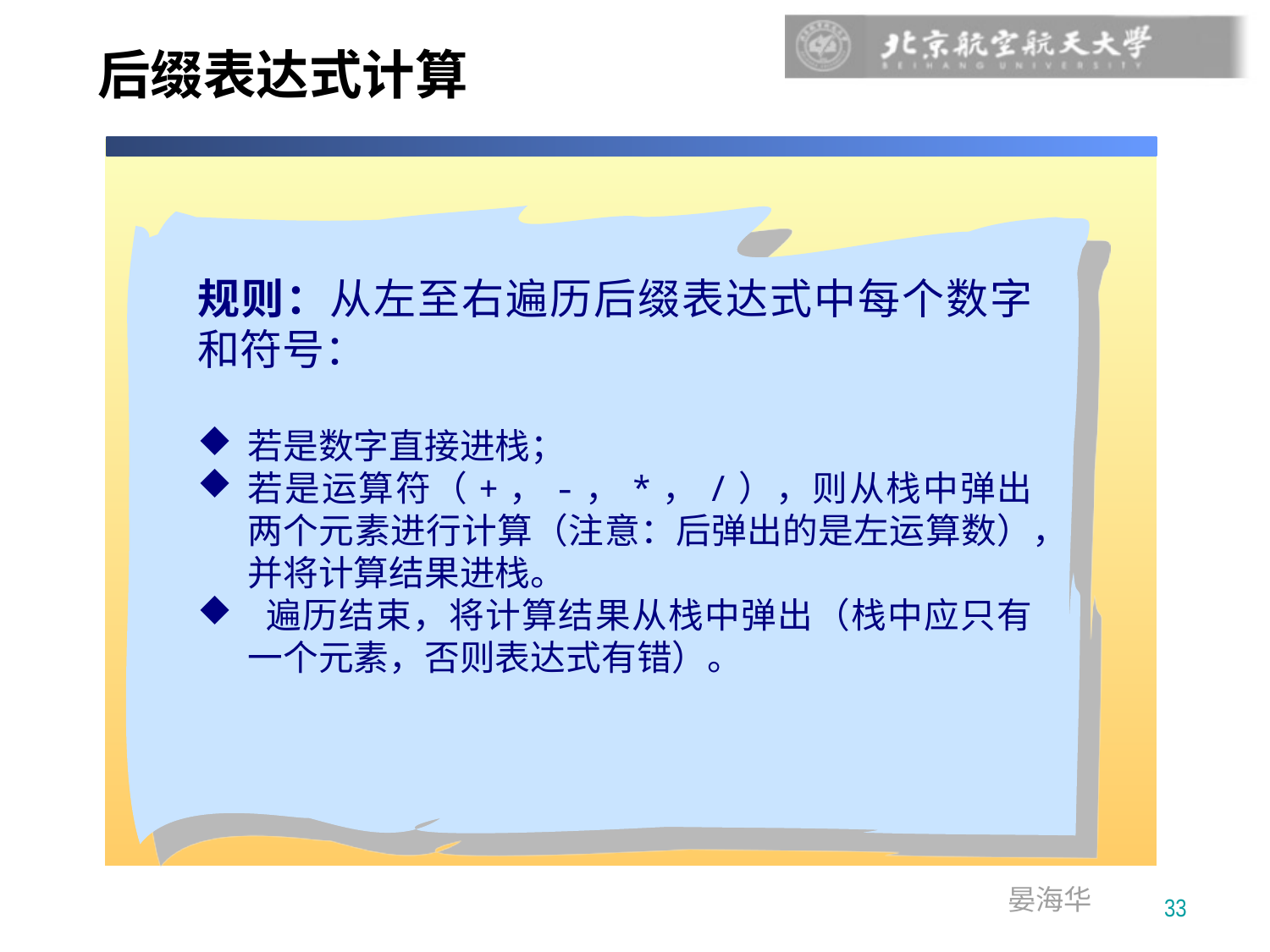

# 后缀表达式计算

规则：从左至右遍历后缀表达式中每个数字和符号：

若是数字直接进栈；
若是运算符（+，-，*，/），则从栈中弹出两个元素进行计算（注意：后弹出的是左运算数），并将计算结果进栈。
 遍历结束，将计算结果从栈中弹出（栈中应只有一个元素，否则表达式有错）。
33